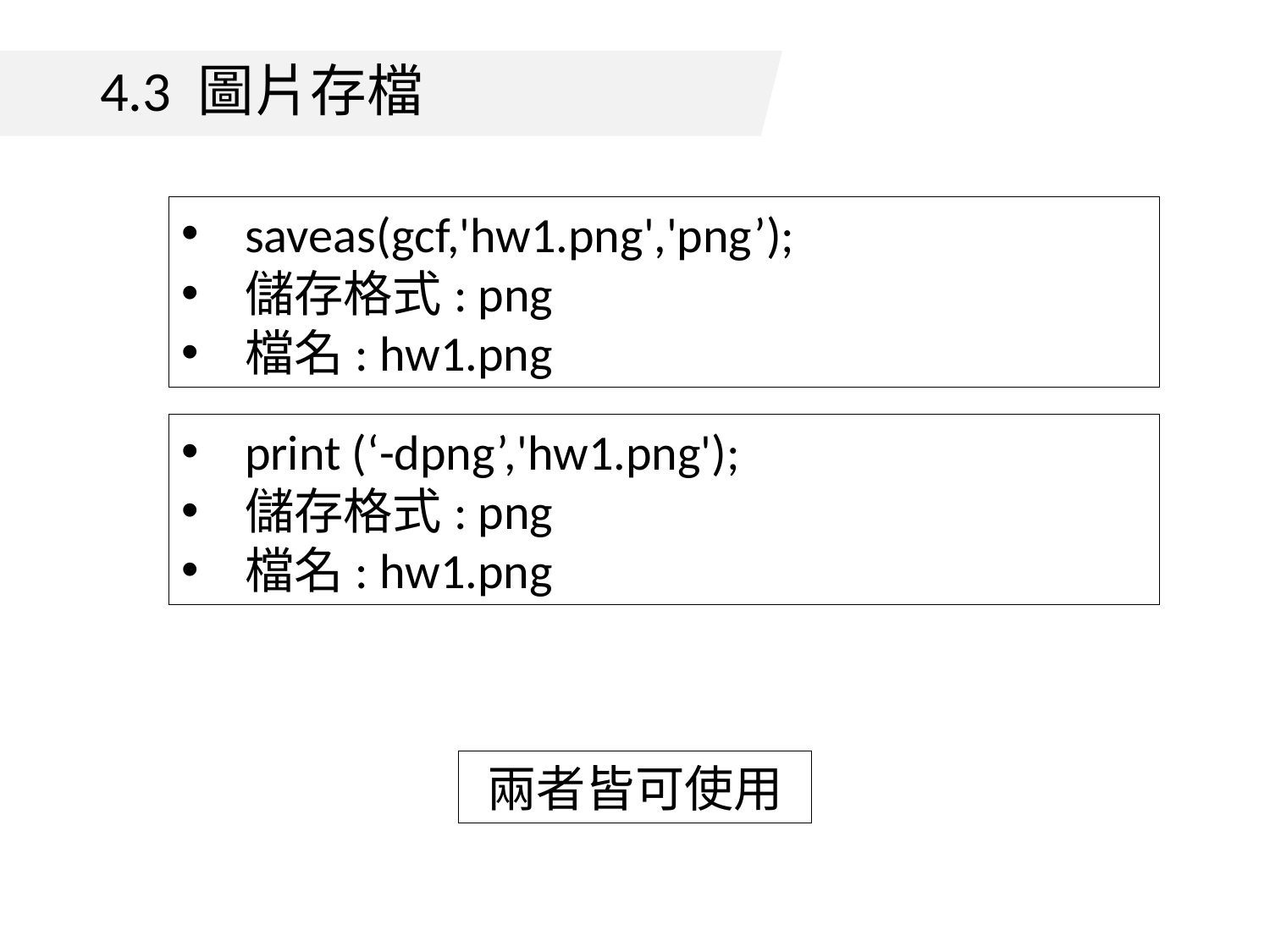

# 4.3 圖片存檔
saveas(gcf,'hw1.png','png’);
儲存格式: png
檔名: hw1.png

print (‘-dpng’,'hw1.png');
儲存格式: png
檔名: hw1.png
兩者皆可使用